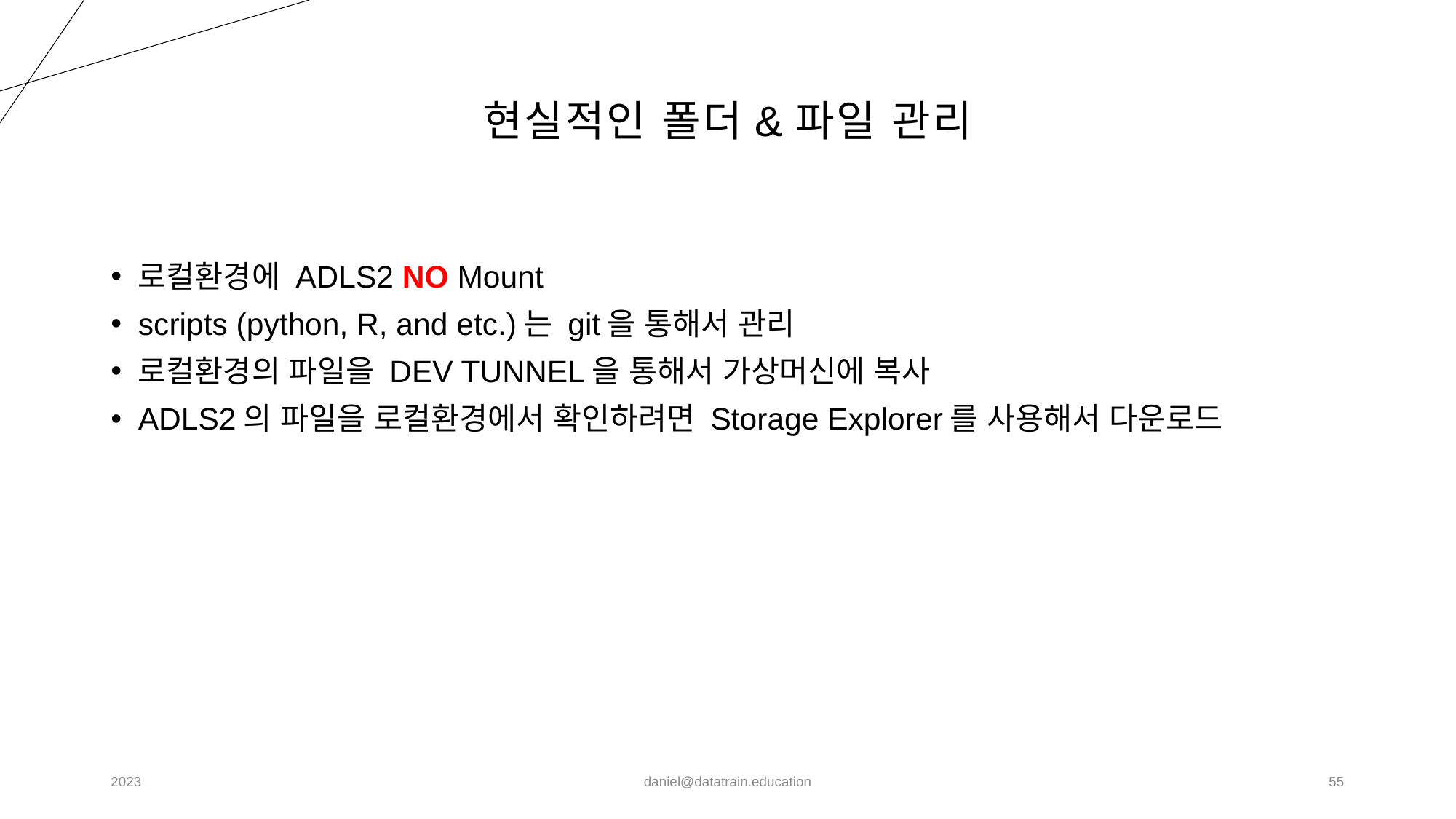

# 현실적인 폴더&파일 관리
로컬환경에 ADLS2 NO Mount
scripts (python, R, and etc.)는 git을 통해서 관리
로컬환경의 파일을 DEV TUNNEL을 통해서 가상머신에 복사
ADLS2의 파일을 로컬환경에서 확인하려면 Storage Explorer를 사용해서 다운로드
2023
daniel@datatrain.education
55